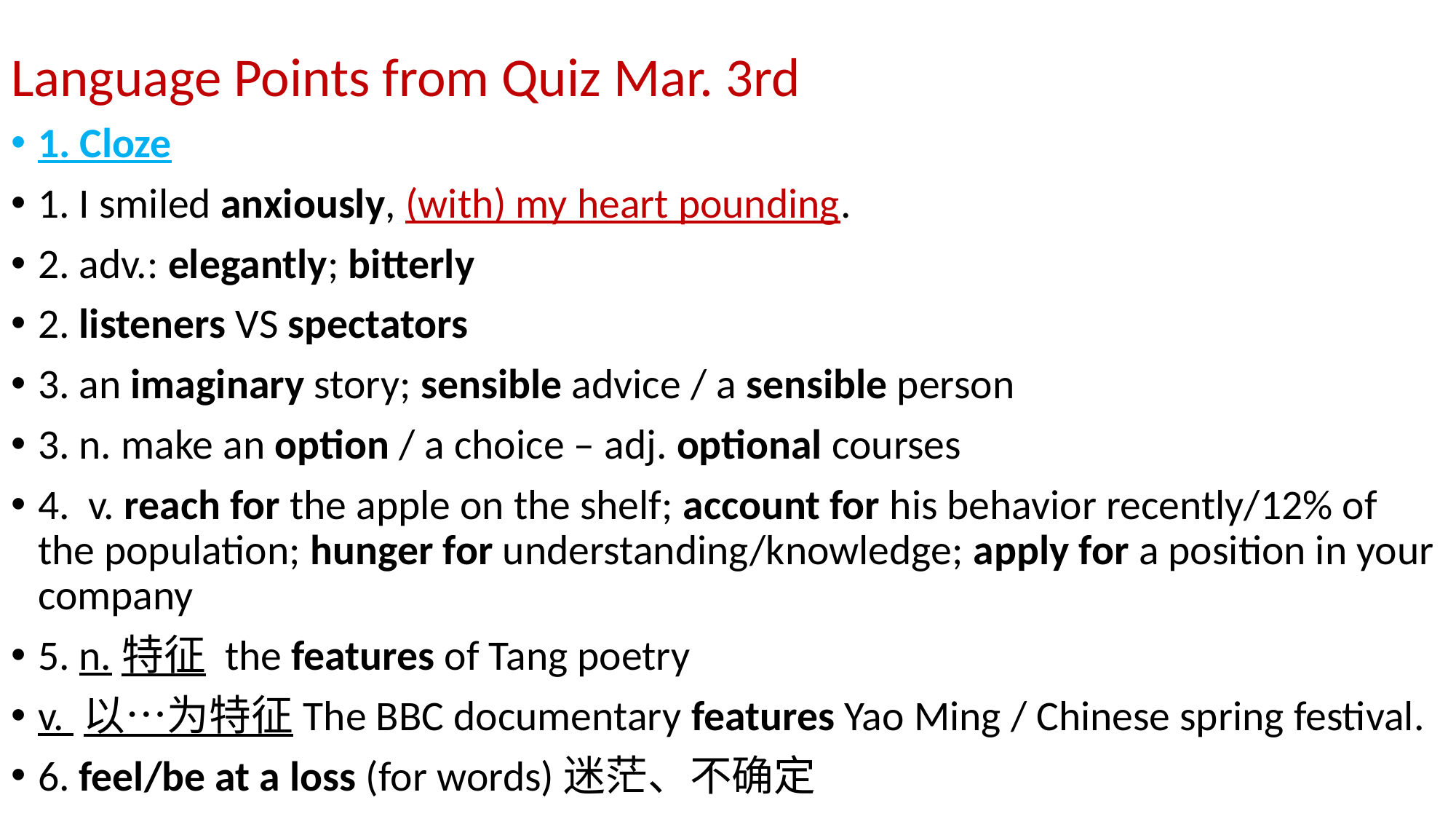

# Language Points from Quiz Mar. 3rd
1. Cloze
1. I smiled anxiously, (with) my heart pounding.
2. adv.: elegantly; bitterly
2. listeners VS spectators
3. an imaginary story; sensible advice / a sensible person
3. n. make an option / a choice – adj. optional courses
4.  v. reach for the apple on the shelf; account for his behavior recently/12% of the population; hunger for understanding/knowledge; apply for a position in your company
5. n.特征 the features of Tang poetry
v. 以…为特征The BBC documentary features Yao Ming / Chinese spring festival.
6. feel/be at a loss (for words)迷茫、不确定